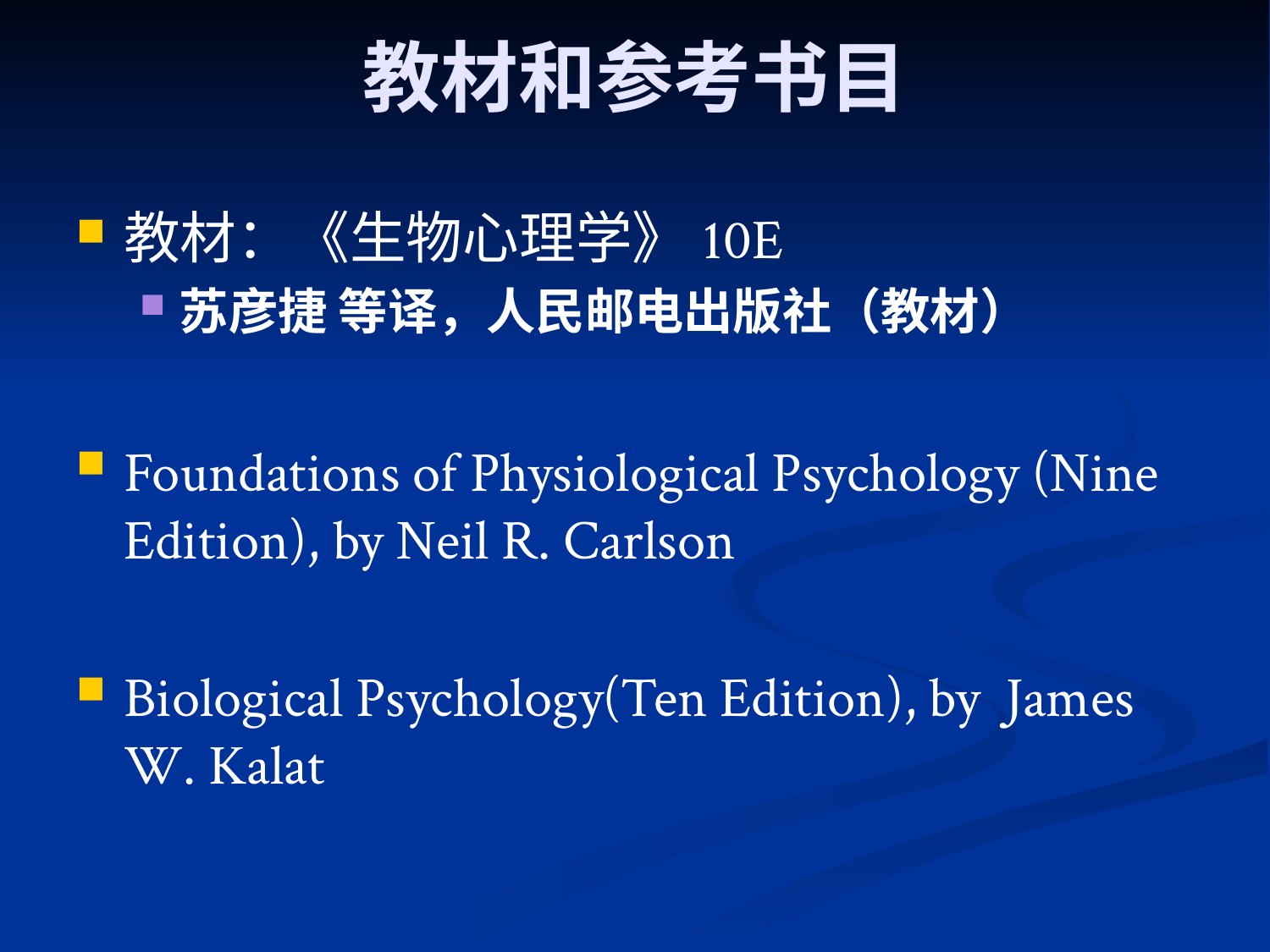

# 教材和参考书目
教材：《生物心理学》10E
苏彦捷 等译，人民邮电出版社（教材）

Foundations of Physiological Psychology (Nine Edition), by Neil R. Carlson

Biological Psychology(Ten Edition), by  James W. Kalat